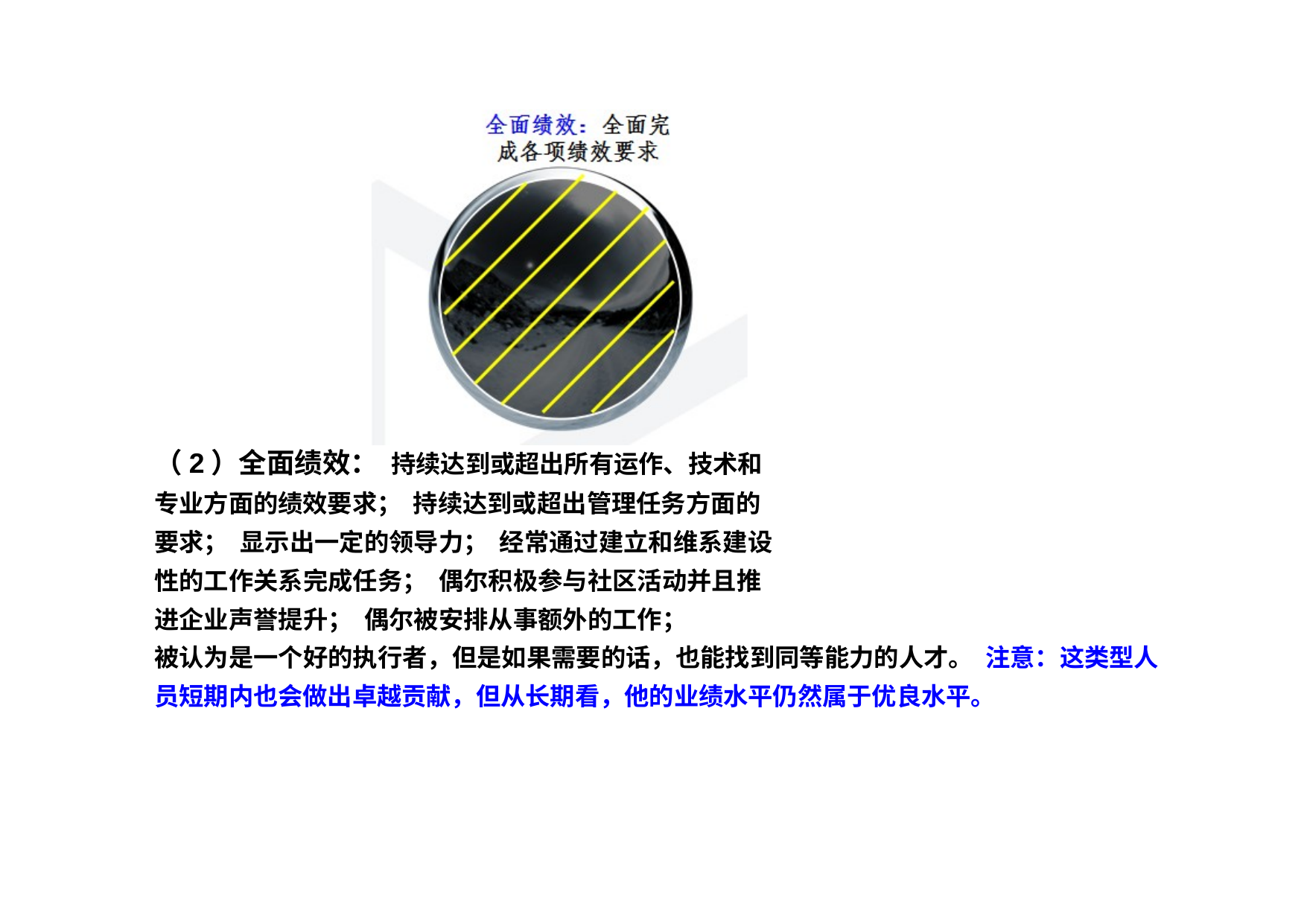

（2）全面绩效：  持续达到或超出所有运作、技术和专业方面的绩效要求；  持续达到或超出管理任务方面的要求；  显示出一定的领导力；  经常通过建立和维系建设性的工作关系完成任务；  偶尔积极参与社区活动并且推进企业声誉提升；  偶尔被安排从事额外的工作；
被认为是一个好的执行者，但是如果需要的话，也能找到同等能力的人才。  注意：这类型人员短期内也会做出卓越贡献，但从长期看，他的业绩水平仍然属于优良水平。